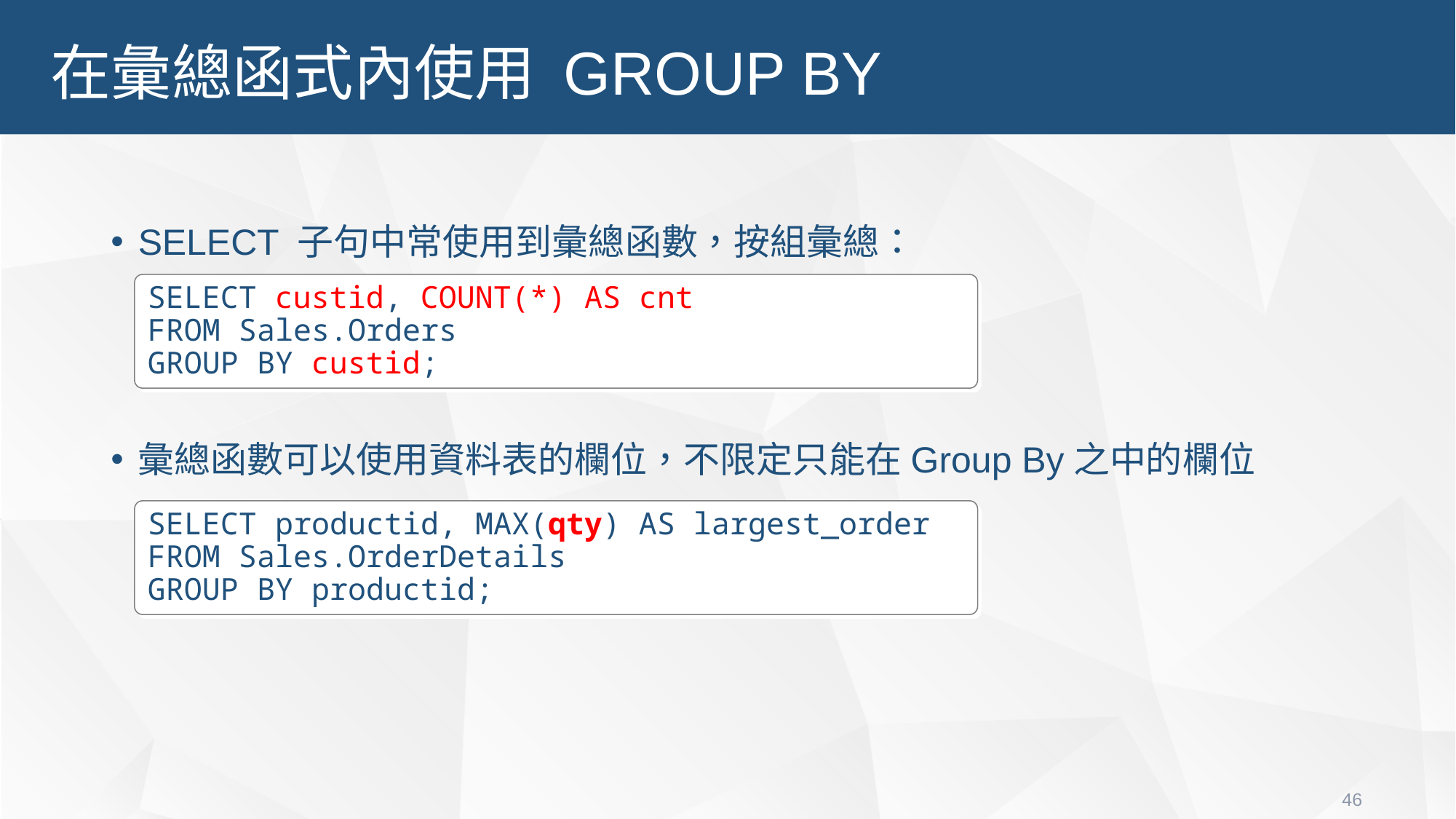

在彙總函式內使用 GROUP BY
SELECT 子句中常使用到彙總函數，按組彙總：

彙總函數可以使用資料表的欄位，不限定只能在Group By之中的欄位

SELECT custid, COUNT(*) AS cnt
FROM Sales.Orders
GROUP BY custid;
SELECT productid, MAX(qty) AS largest_order
FROM Sales.OrderDetails
GROUP BY productid;